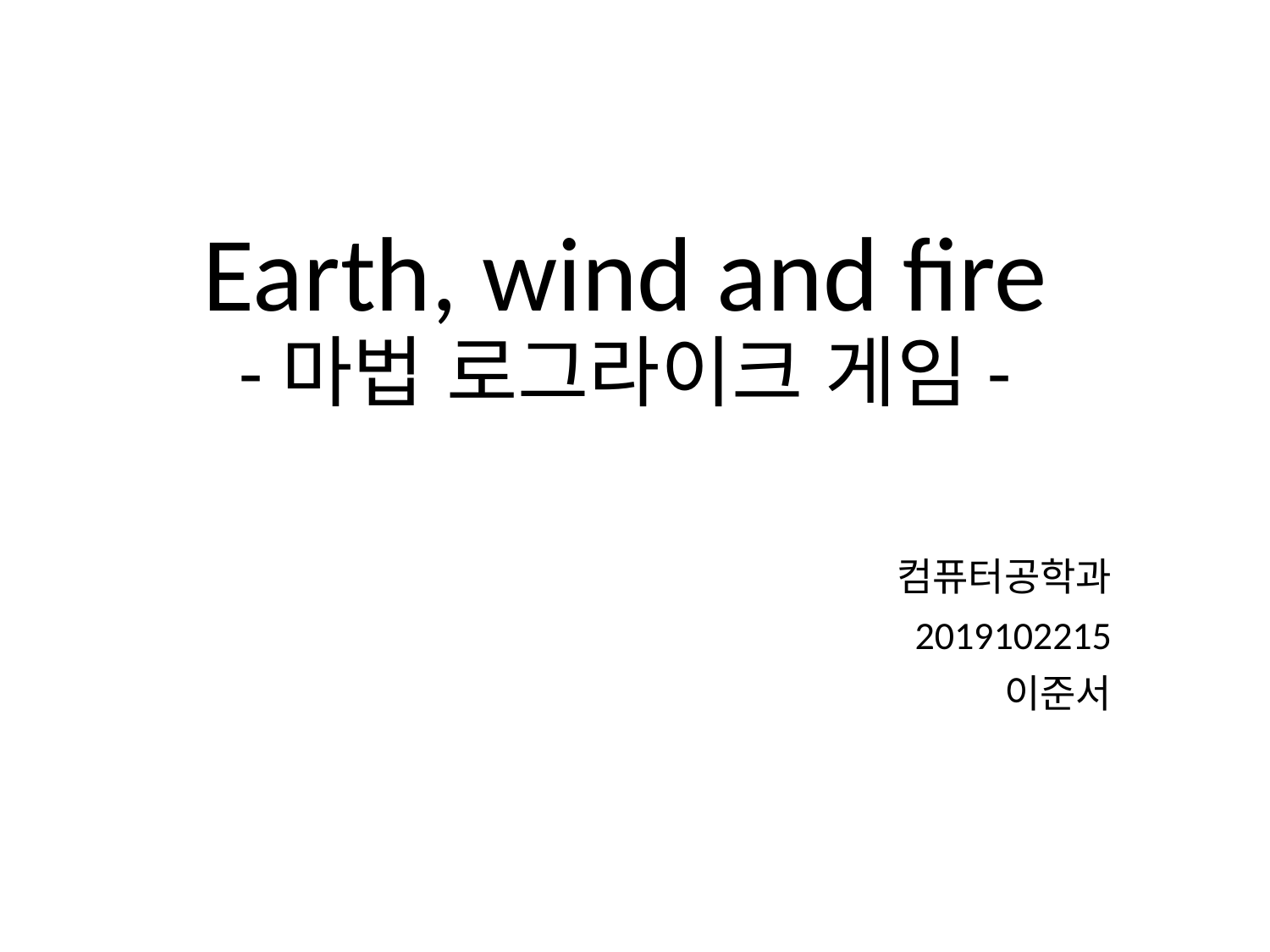

# Earth, wind and fire -마법 로그라이크 게임-
컴퓨터공학과
2019102215
이준서